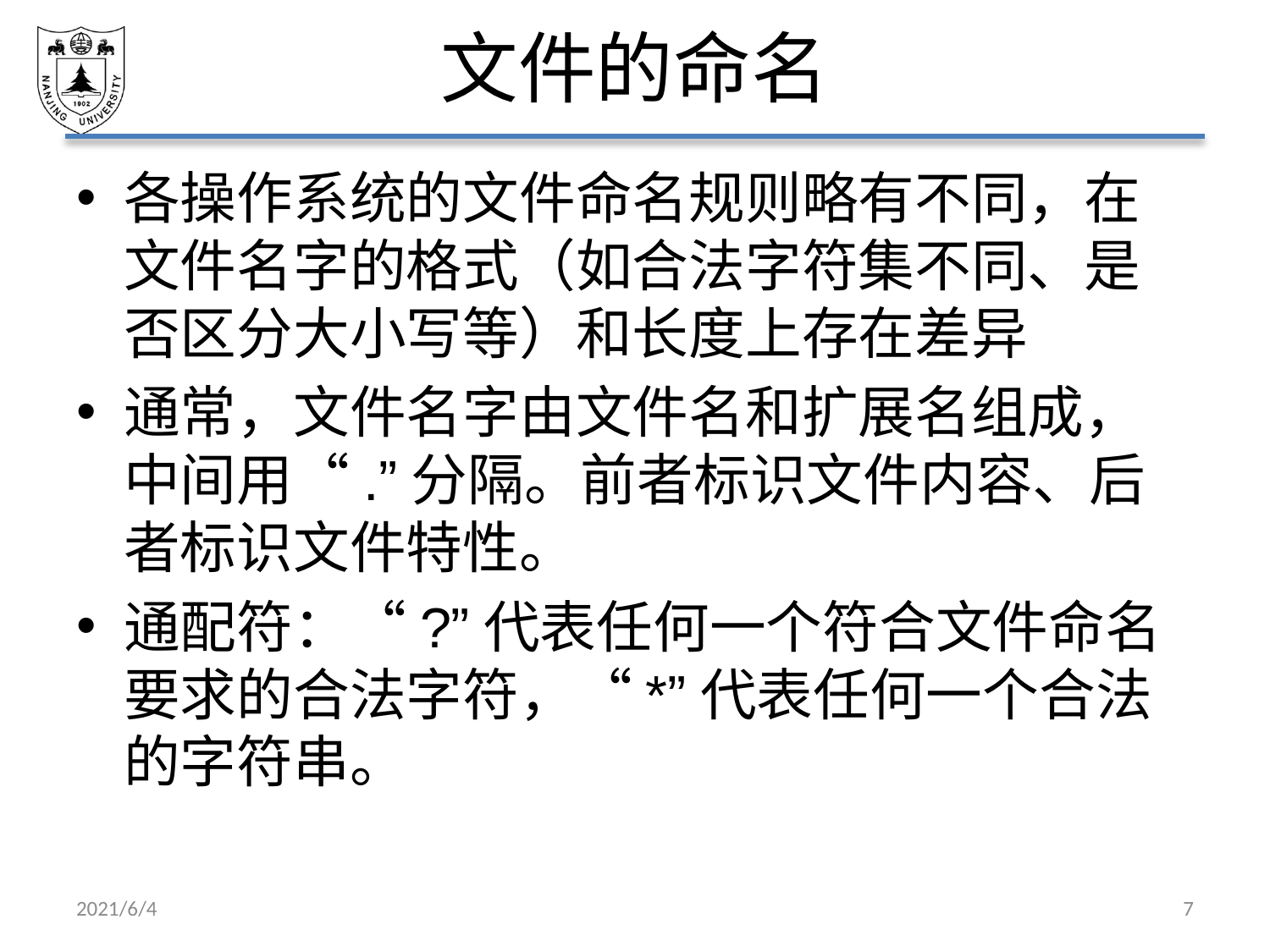

# 文件的命名
各操作系统的文件命名规则略有不同，在文件名字的格式（如合法字符集不同、是否区分大小写等）和长度上存在差异
通常，文件名字由文件名和扩展名组成，中间用“.”分隔。前者标识文件内容、后者标识文件特性。
通配符：“?”代表任何一个符合文件命名要求的合法字符，“*”代表任何一个合法的字符串。

2021/6/4
7